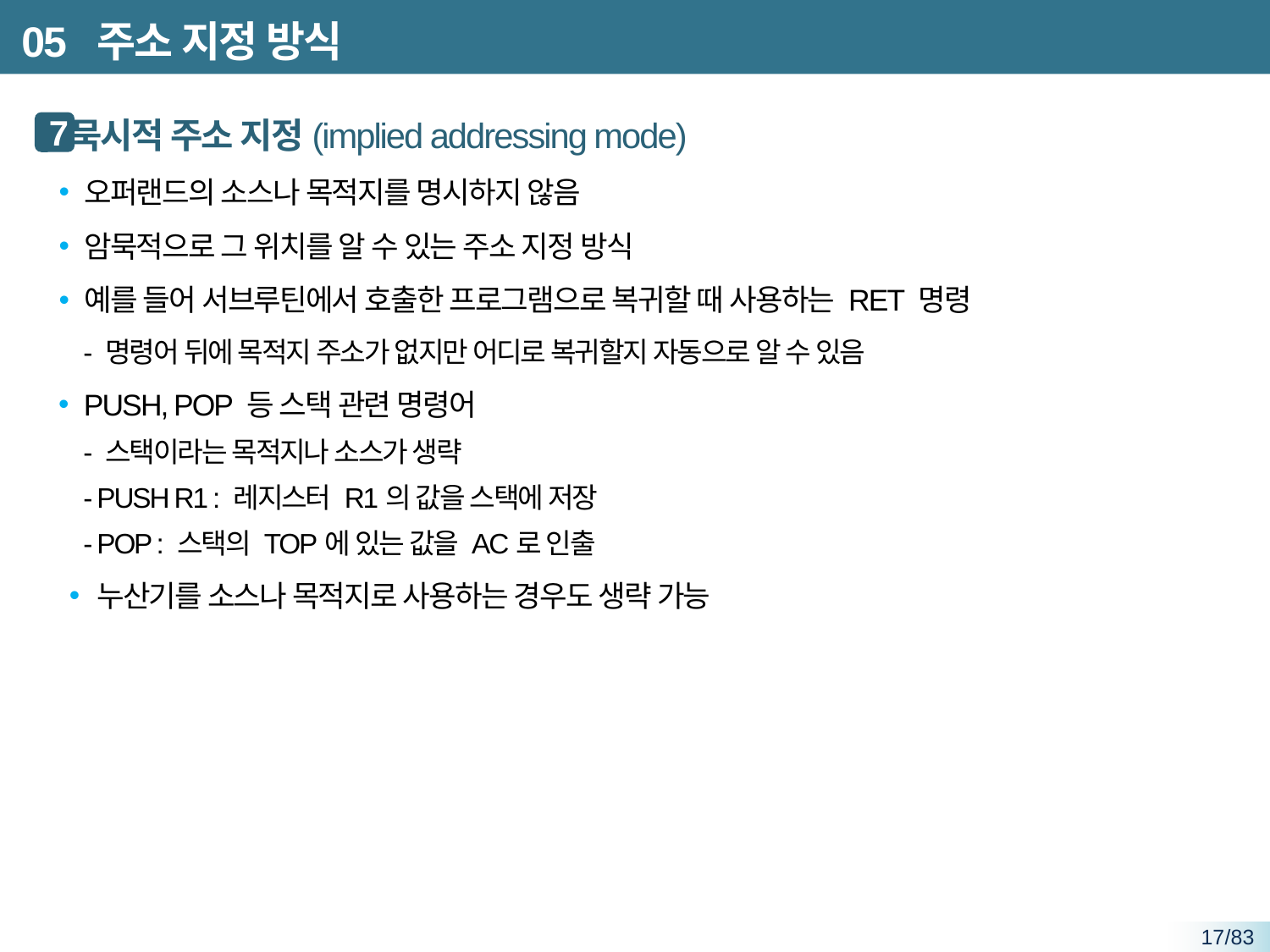

# 05  주소 지정 방식
      묵시적 주소 지정(implied addressing mode)
오퍼랜드의 소스나 목적지를 명시하지 않음
암묵적으로 그 위치를 알 수 있는 주소 지정 방식
예를 들어 서브루틴에서 호출한 프로그램으로 복귀할 때 사용하는 RET 명령
- 명령어 뒤에 목적지 주소가 없지만 어디로 복귀할지 자동으로 알 수 있음
PUSH, POP 등 스택 관련 명령어
- 스택이라는 목적지나 소스가 생략
- PUSH R1 : 레지스터 R1의 값을 스택에 저장
- POP : 스택의 TOP에 있는 값을 AC로 인출
누산기를 소스나 목적지로 사용하는 경우도 생략 가능
7